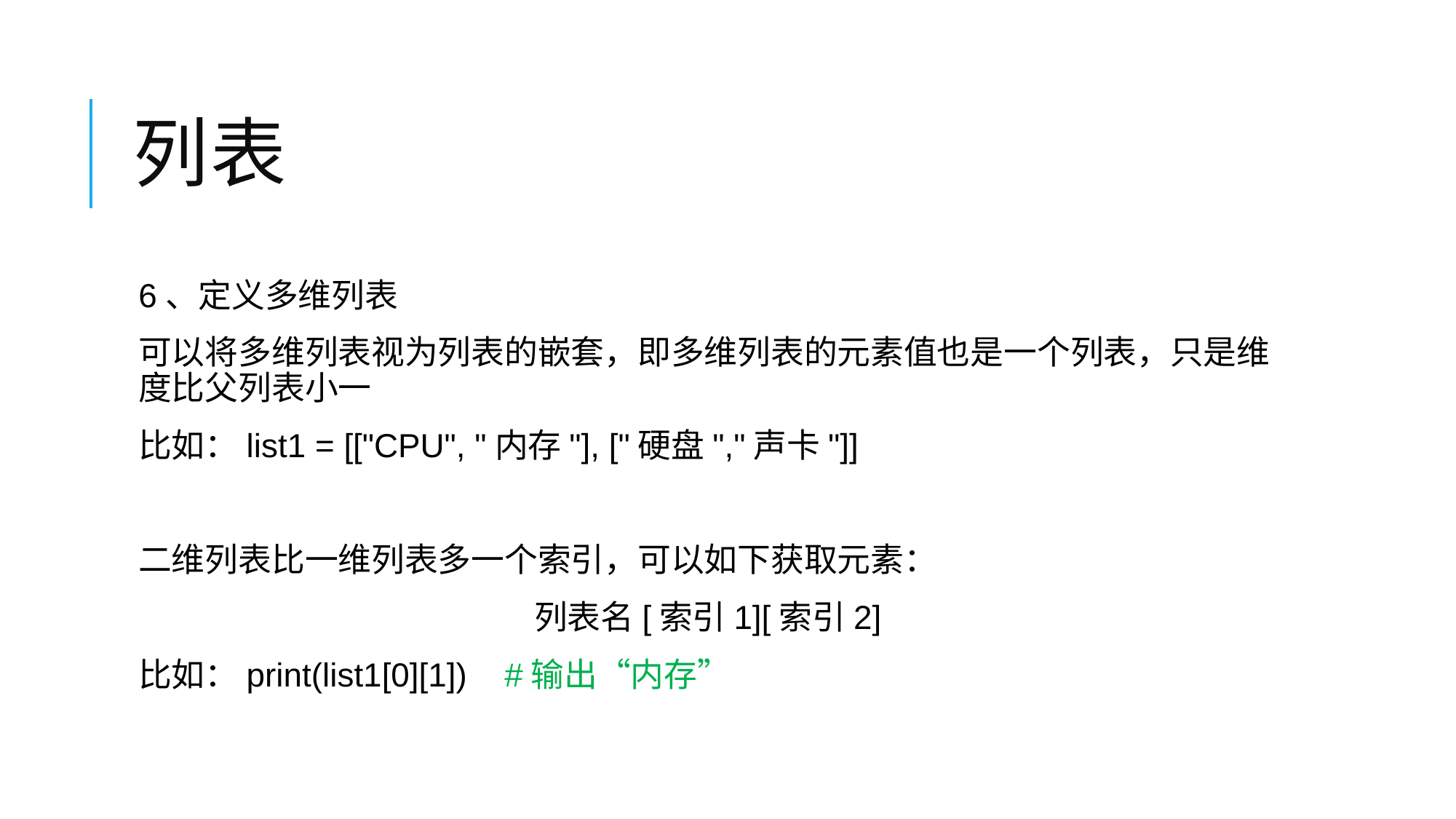

# 列表
6、定义多维列表
可以将多维列表视为列表的嵌套，即多维列表的元素值也是一个列表，只是维度比父列表小一
比如：list1 = [["CPU", "内存"], ["硬盘","声卡"]]

二维列表比一维列表多一个索引，可以如下获取元素：
列表名[索引1][索引2]
比如：print(list1[0][1])    #输出“内存”